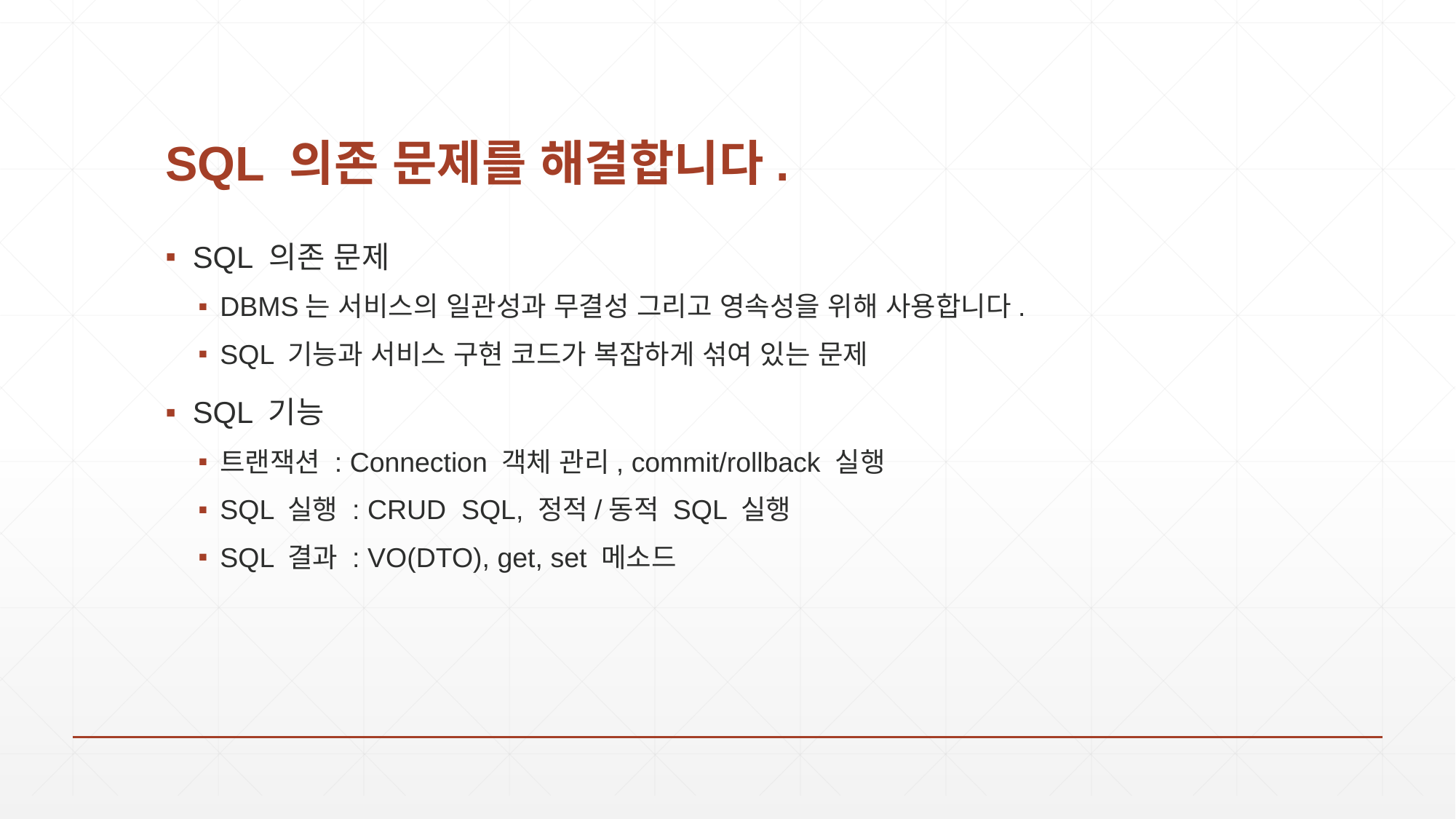

# SQL 의존 문제를 해결합니다.
SQL 의존 문제
DBMS는 서비스의 일관성과 무결성 그리고 영속성을 위해 사용합니다.
SQL 기능과 서비스 구현 코드가 복잡하게 섞여 있는 문제
SQL 기능
트랜잭션 : Connection 객체 관리, commit/rollback 실행
SQL 실행 : CRUD  SQL, 정적/동적 SQL 실행
SQL 결과 : VO(DTO), get, set 메소드